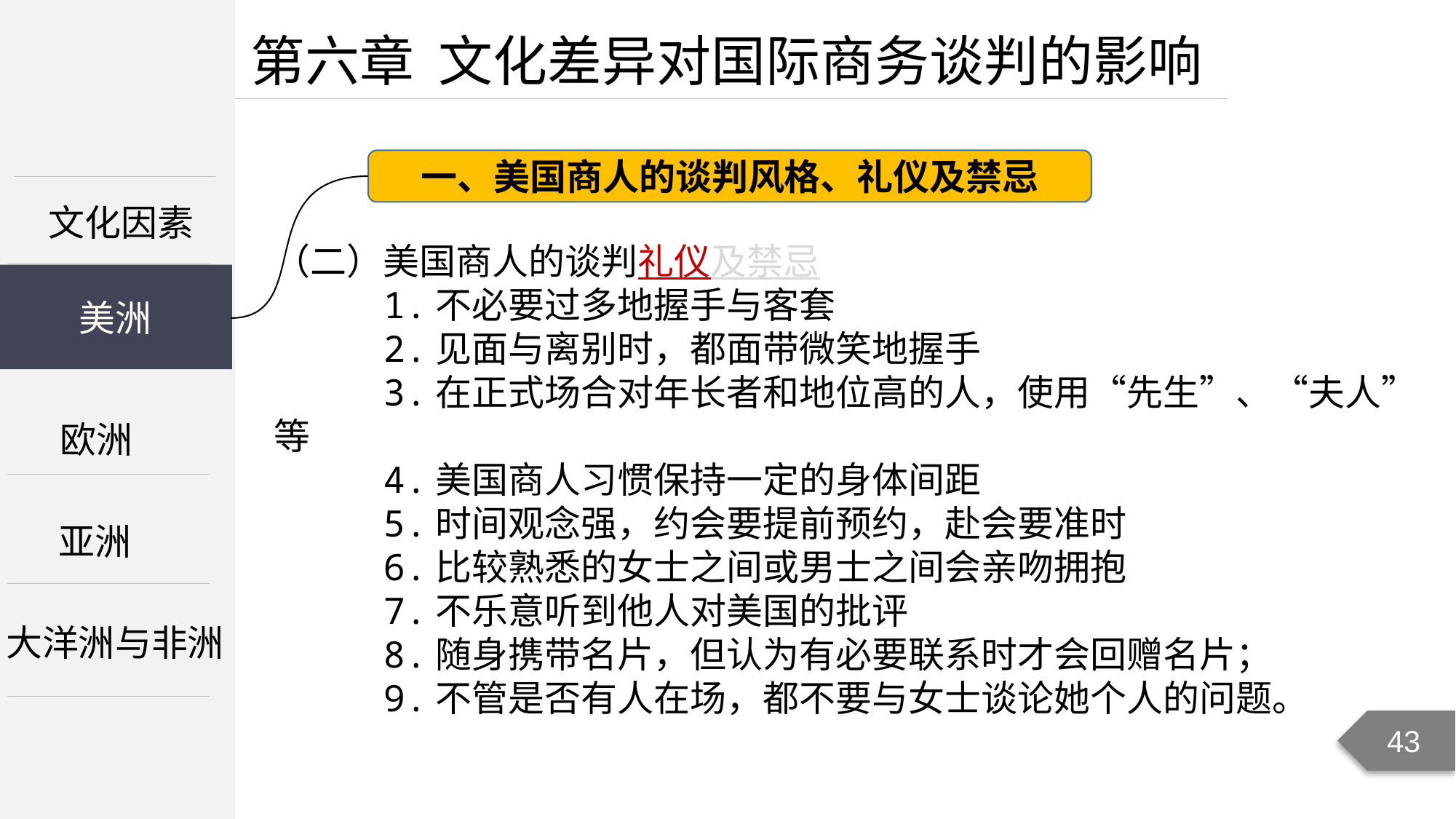

第六章  文化差异对国际商务谈判的影响
一、美国商人的谈判风格、礼仪及禁忌
文化因素
（二）美国商人的谈判礼仪及禁忌
     1.不必要过多地握手与客套
     2.见面与离别时，都面带微笑地握手
     3.在正式场合对年长者和地位高的人，使用“先生”、“夫人”等
     4.美国商人习惯保持一定的身体间距
     5.时间观念强，约会要提前预约，赴会要准时
     6.比较熟悉的女士之间或男士之间会亲吻拥抱
     7.不乐意听到他人对美国的批评
     8.随身携带名片，但认为有必要联系时才会回赠名片；
     9.不管是否有人在场，都不要与女士谈论她个人的问题。
美洲
美洲
欧洲
亚洲
大洋洲与非洲
43